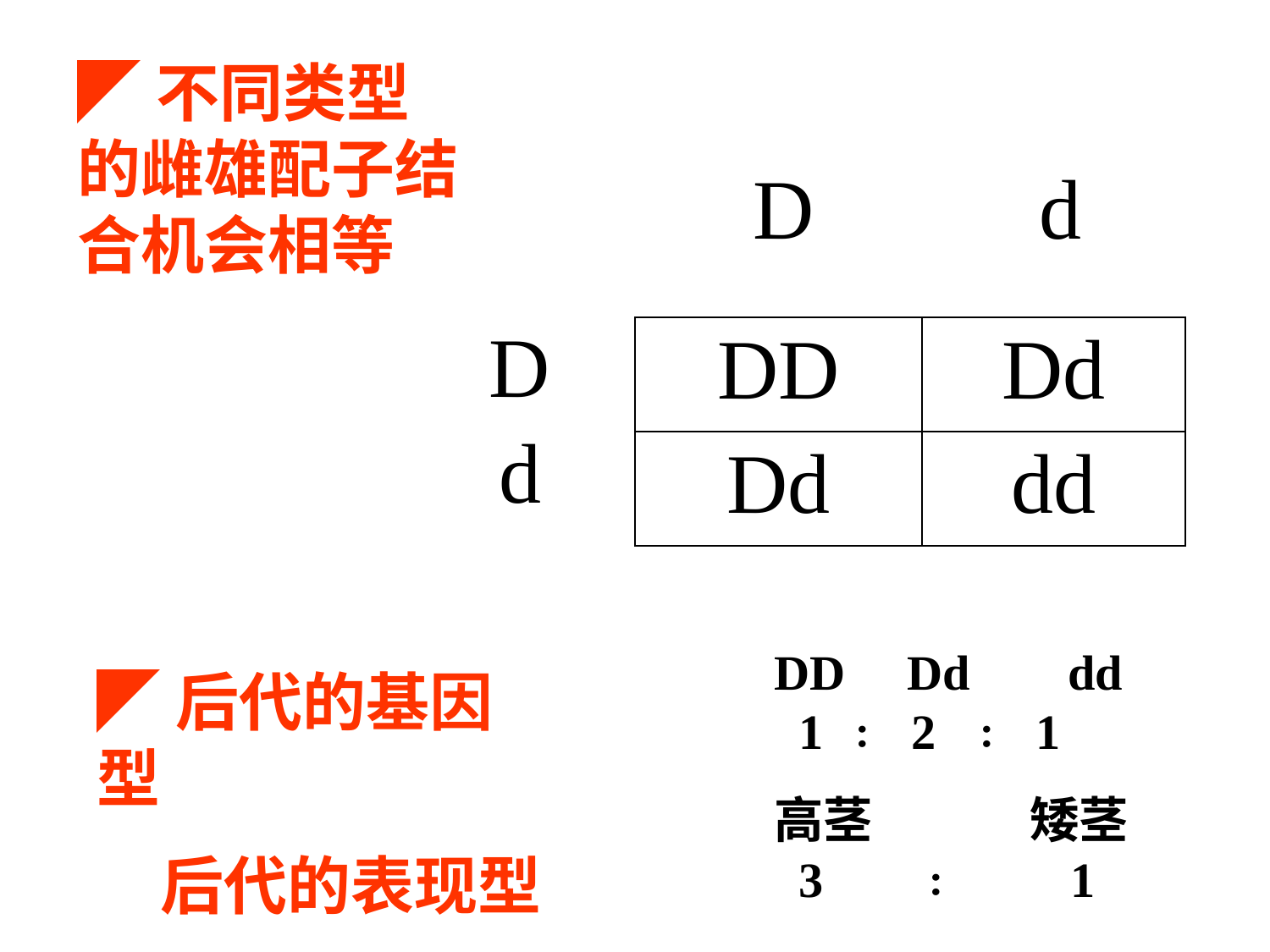

◤不同类型的雌雄配子结合机会相等
D

d
D

| DD | Dd |
| --- | --- |
| Dd | dd |
d
DD     Dd        dd  11  ∶   2   ∶   1
◤后代的基因型
在后代的表现型
高茎              矮茎  13        ∶          1